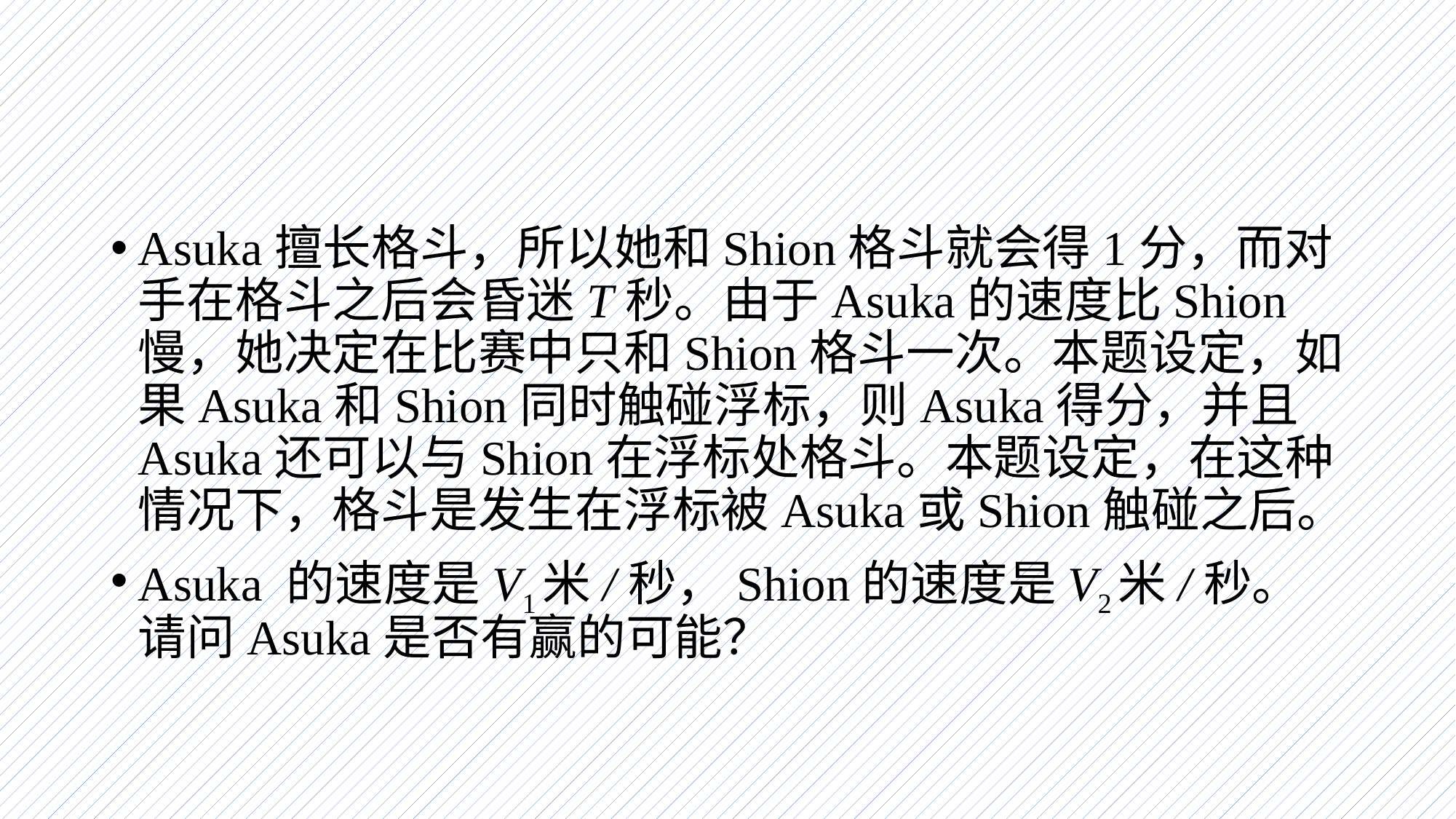

#
Asuka擅长格斗，所以她和Shion格斗就会得1分，而对手在格斗之后会昏迷T秒。由于Asuka的速度比Shion慢，她决定在比赛中只和Shion格斗一次。本题设定，如果Asuka和Shion同时触碰浮标，则Asuka得分，并且Asuka还可以与Shion在浮标处格斗。本题设定，在这种情况下，格斗是发生在浮标被Asuka或Shion触碰之后。
Asuka 的速度是V1米/秒，Shion的速度是V2米/秒。请问Asuka是否有赢的可能？